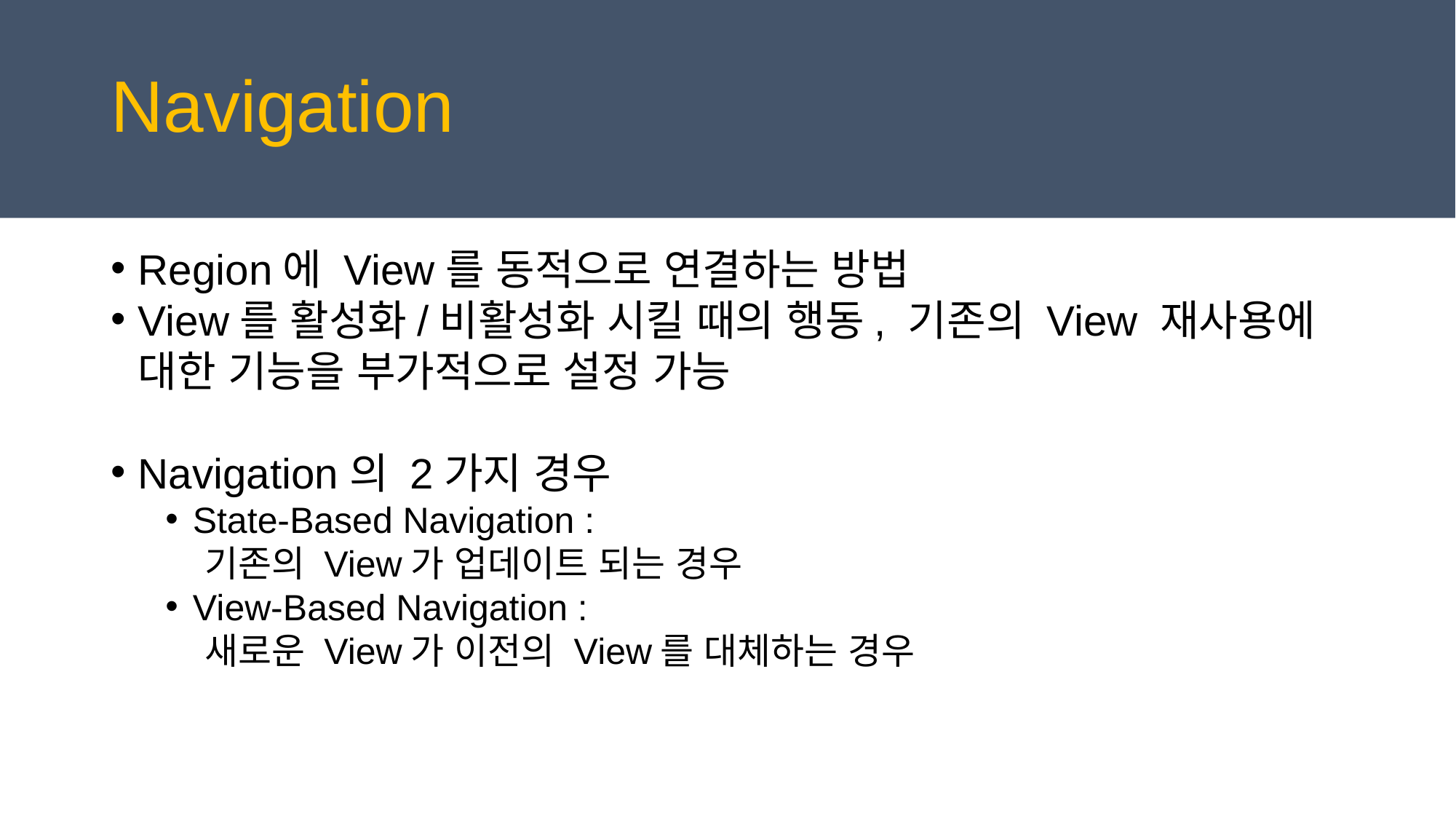

Navigation
Region에 View를 동적으로 연결하는 방법
View를 활성화/비활성화 시킬 때의 행동, 기존의 View 재사용에 대한 기능을 부가적으로 설정 가능

Navigation의 2가지 경우
State-Based Navigation :
   기존의 View가 업데이트 되는 경우
View-Based Navigation :
   새로운 View가 이전의 View를 대체하는 경우